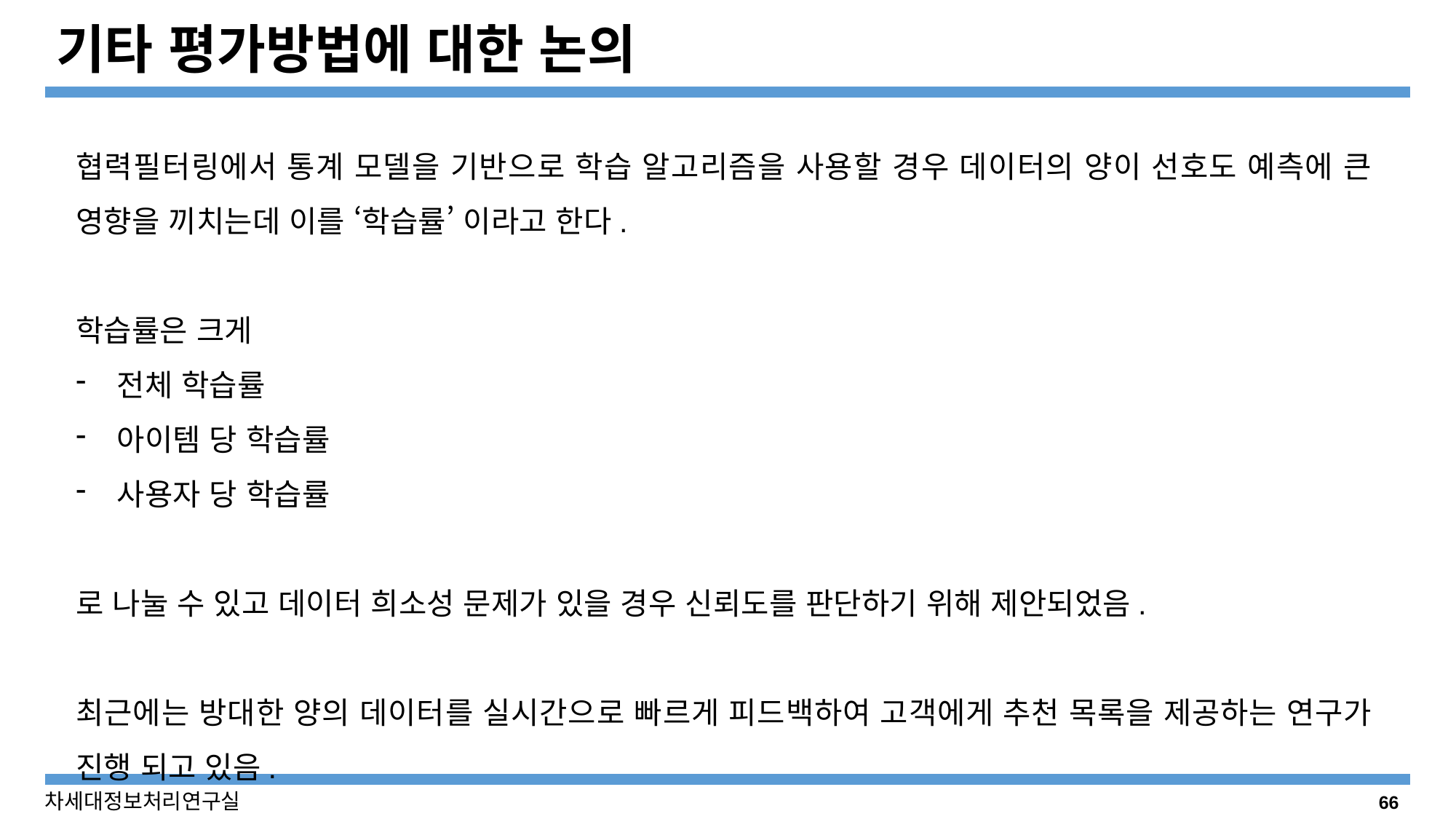

# 기타 평가방법에 대한 논의
협력필터링에서 통계 모델을 기반으로 학습 알고리즘을 사용할 경우 데이터의 양이 선호도 예측에 큰 영향을 끼치는데 이를 ‘학습률’ 이라고 한다.

학습률은 크게
전체 학습률
아이템 당 학습률
사용자 당 학습률

로 나눌 수 있고 데이터 희소성 문제가 있을 경우 신뢰도를 판단하기 위해 제안되었음.

최근에는 방대한 양의 데이터를 실시간으로 빠르게 피드백하여 고객에게 추천 목록을 제공하는 연구가 진행 되고 있음.
66